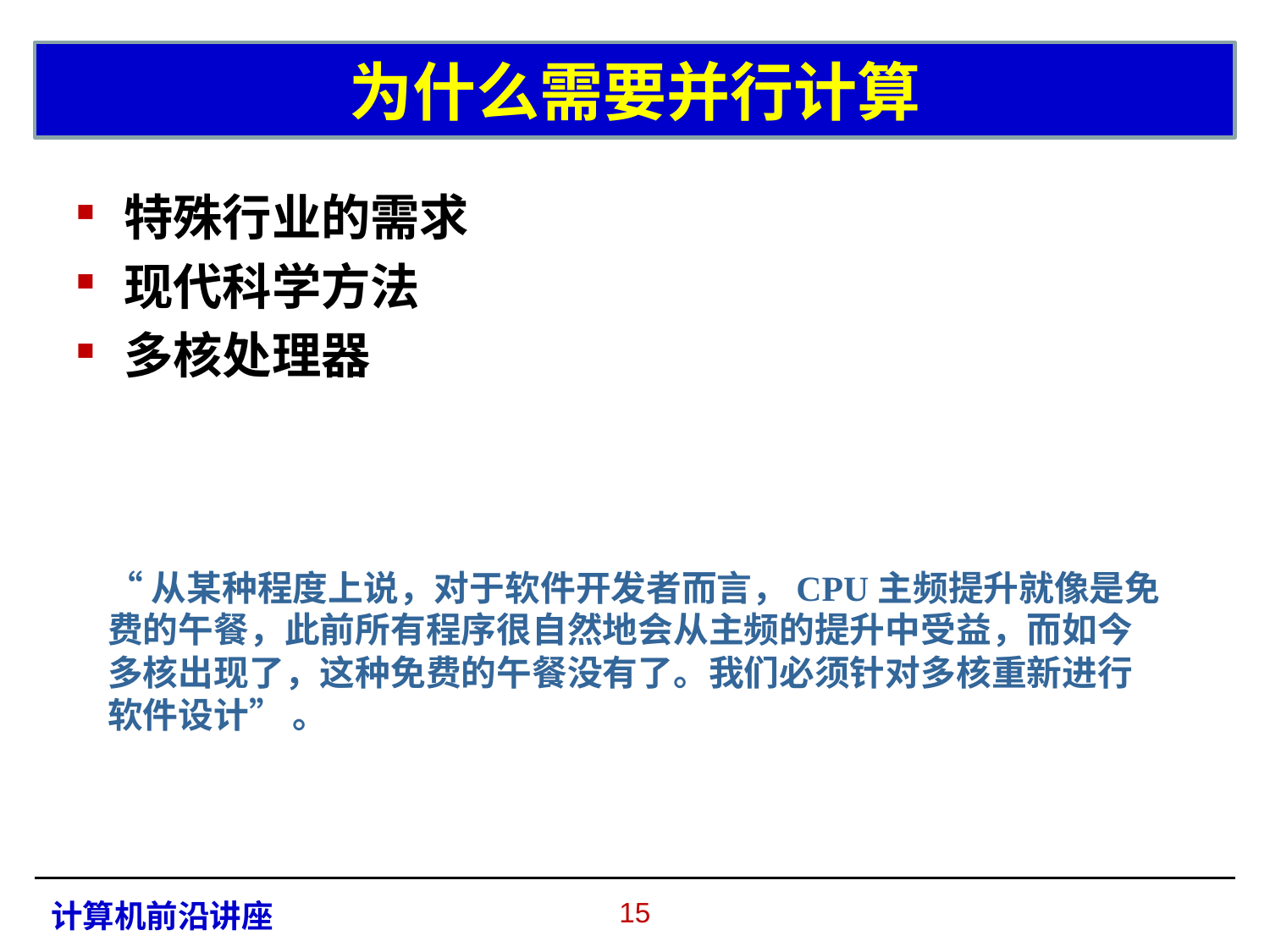

# 为什么需要并行计算
特殊行业的需求
现代科学方法
多核处理器

“从某种程度上说，对于软件开发者而言，CPU主频提升就像是免费的午餐，此前所有程序很自然地会从主频的提升中受益，而如今多核出现了，这种免费的午餐没有了。我们必须针对多核重新进行软件设计” 。
15